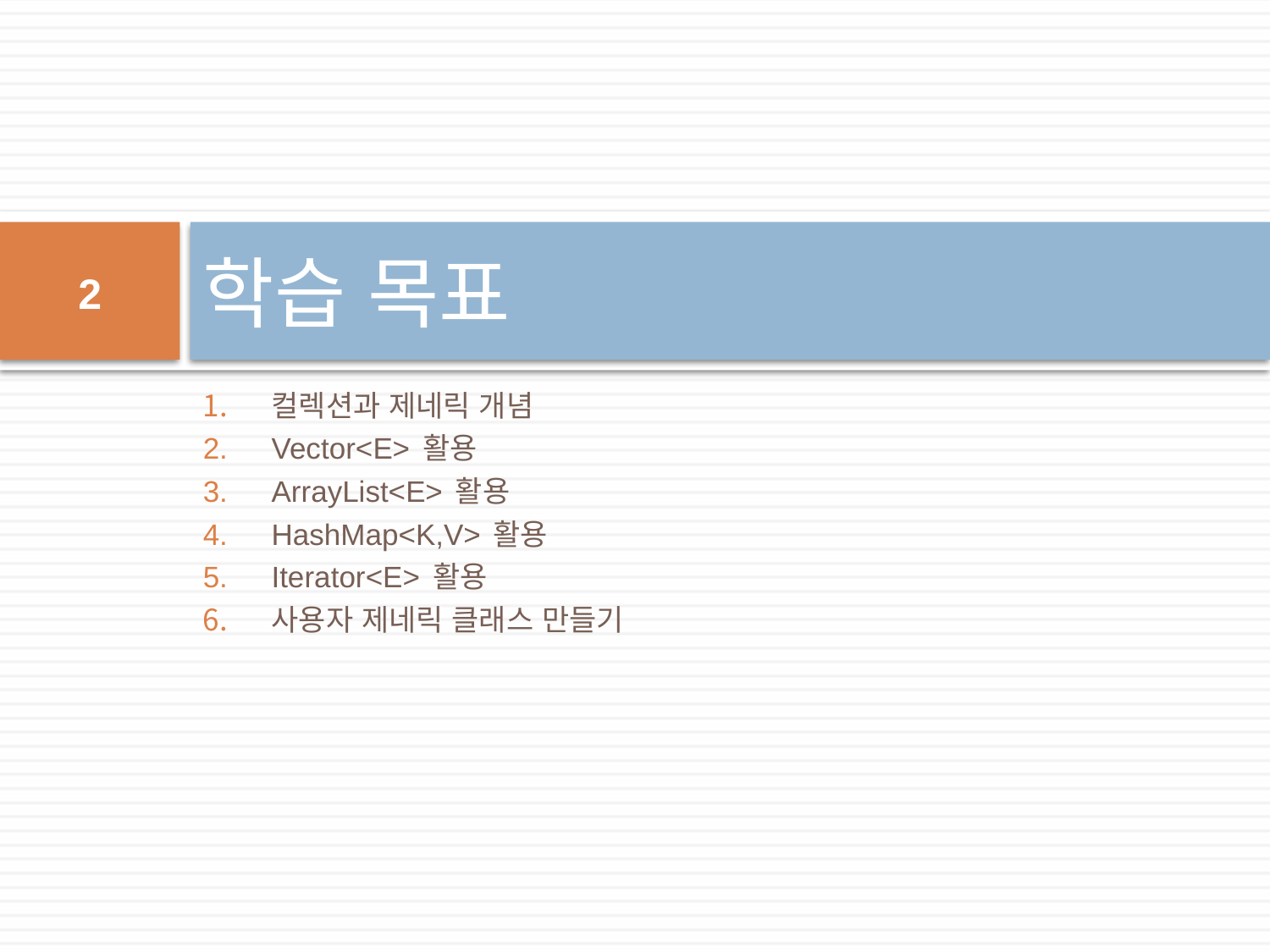

# 학습 목표
2
컬렉션과 제네릭 개념
Vector<E> 활용
ArrayList<E> 활용
HashMap<K,V> 활용
Iterator<E> 활용
사용자 제네릭 클래스 만들기